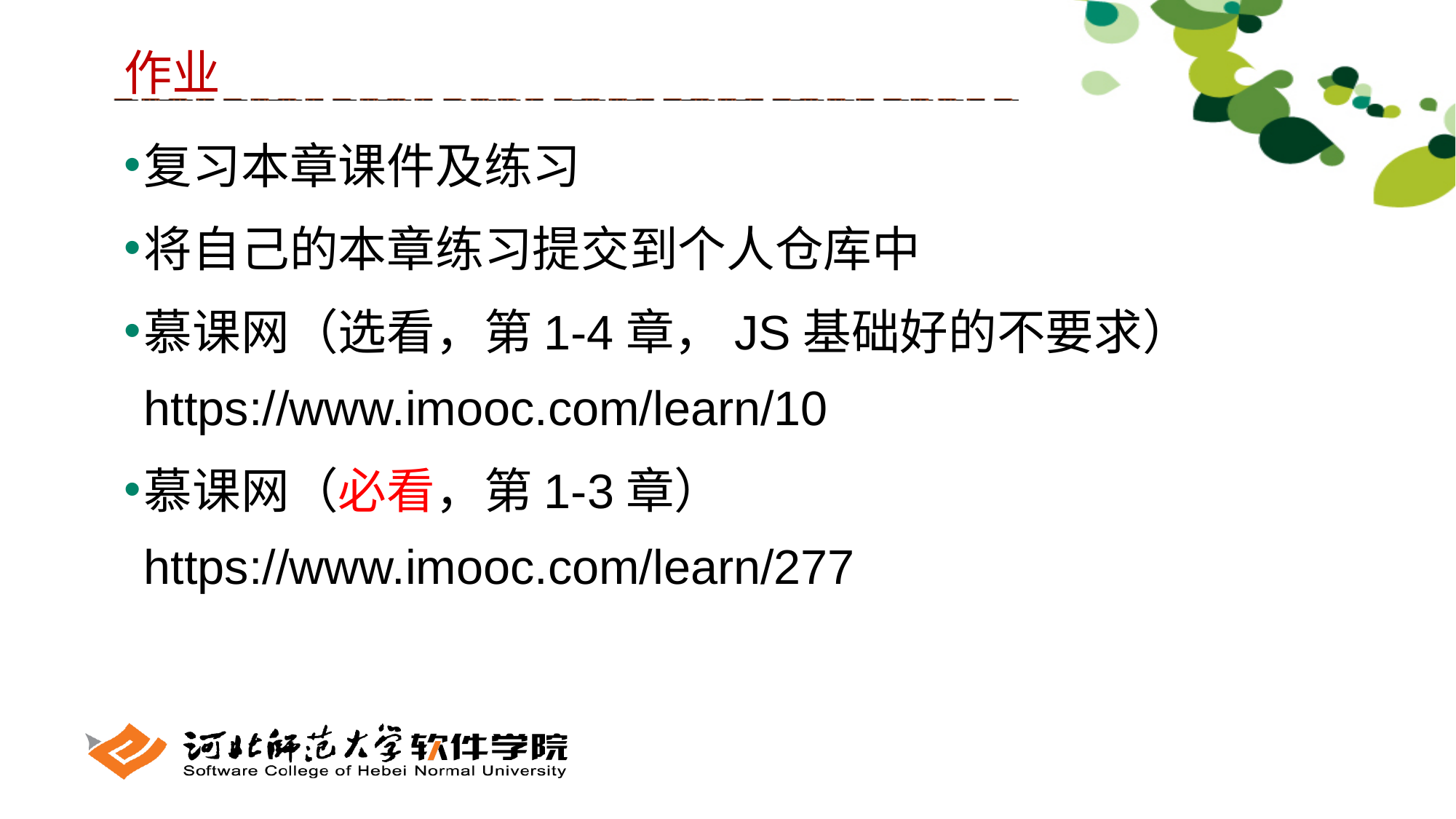

作业
复习本章课件及练习
将自己的本章练习提交到个人仓库中
慕课网（选看，第1-4章，JS基础好的不要求）
https://www.imooc.com/learn/10
慕课网（必看，第1-3章）
https://www.imooc.com/learn/277